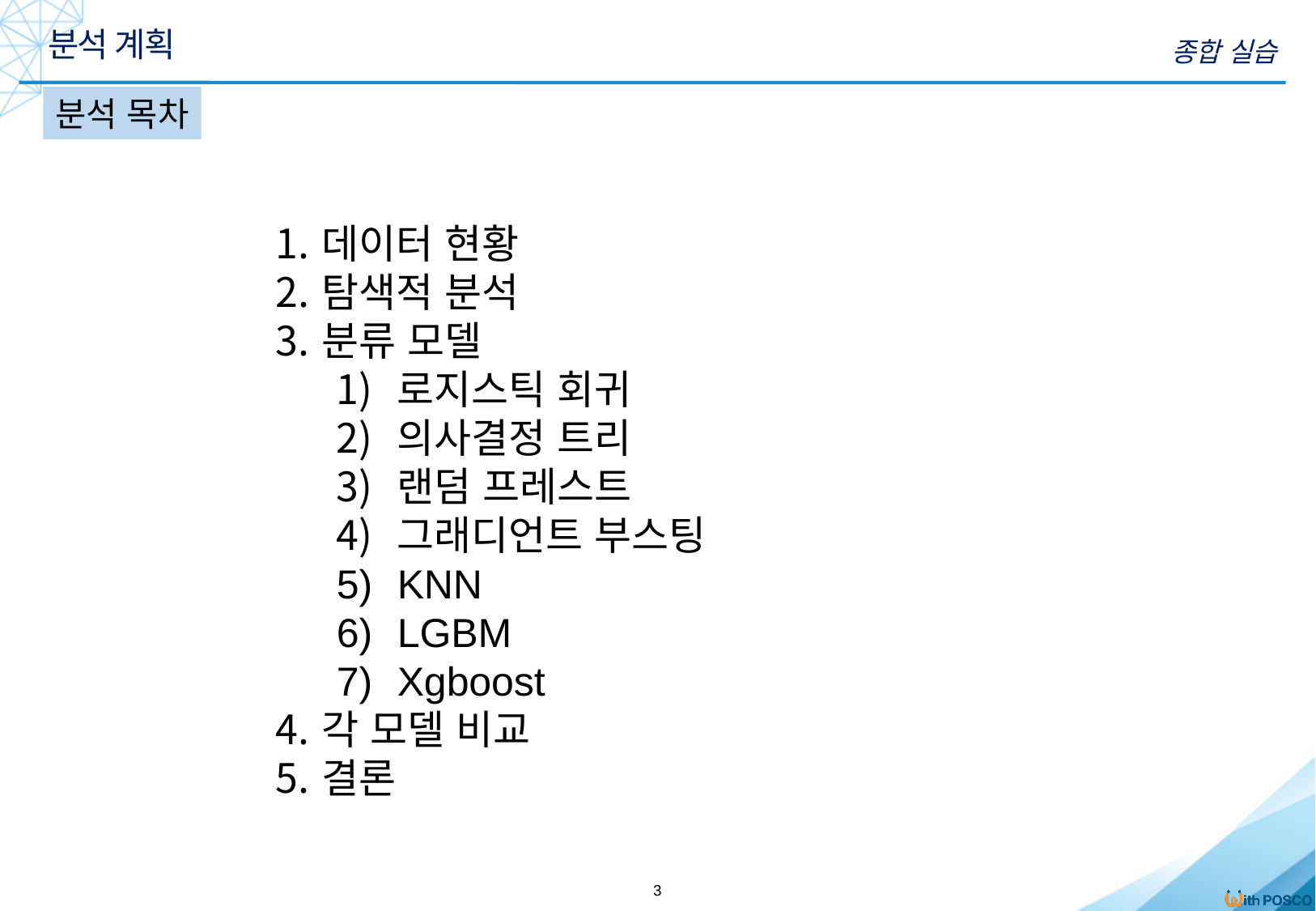

분석 계획
종합 실습
분석 목차
데이터 현황
탐색적 분석
분류 모델
로지스틱 회귀
의사결정 트리
랜덤 프레스트
그래디언트 부스팅
KNN
LGBM
Xgboost
각 모델 비교
결론